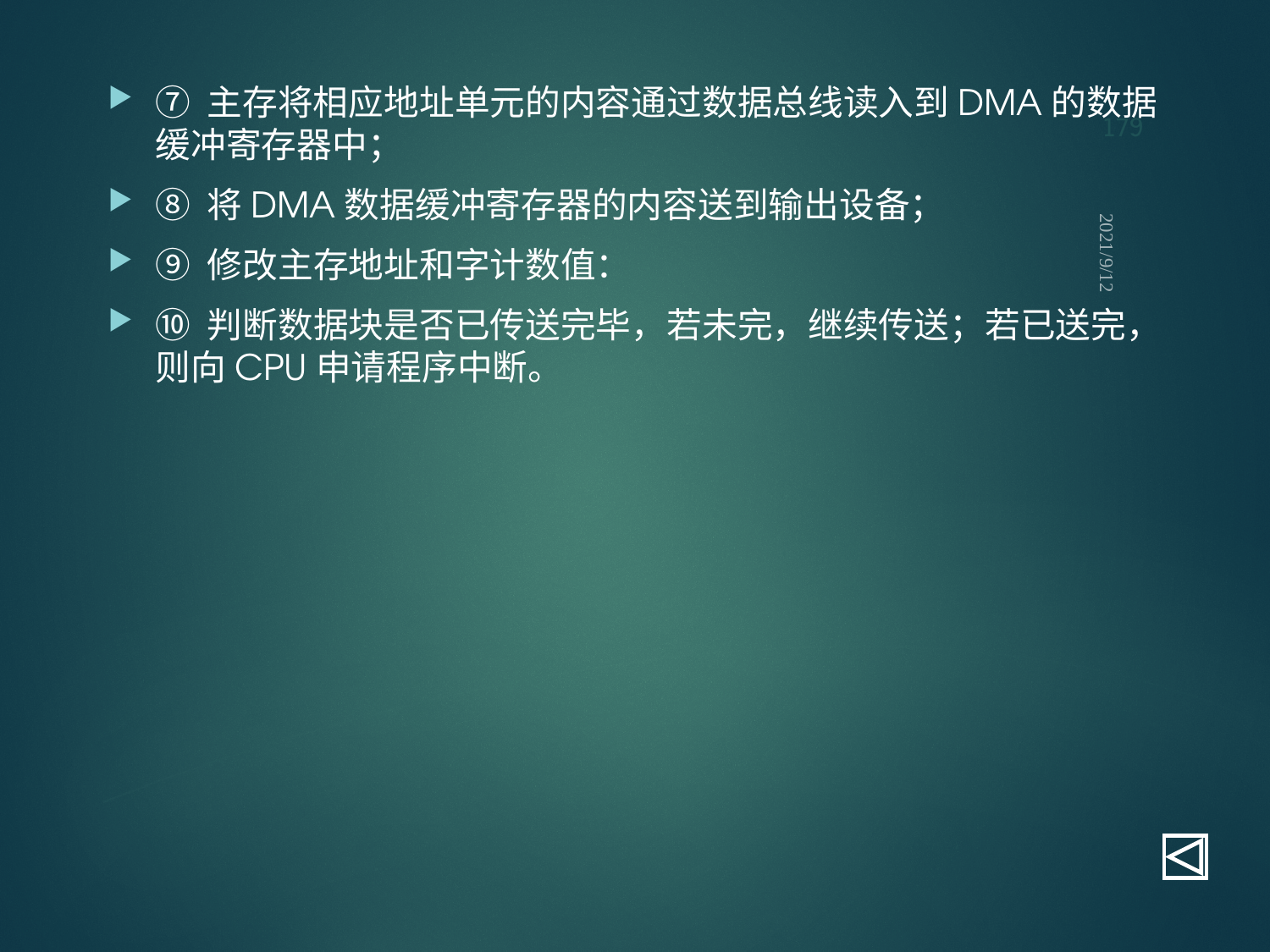

179
⑦ 主存将相应地址单元的内容通过数据总线读入到DMA的数据缓冲寄存器中；
⑧ 将DMA数据缓冲寄存器的内容送到输出设备；
⑨ 修改主存地址和字计数值：
⑩ 判断数据块是否已传送完毕，若未完，继续传送；若已送完，则向CPU申请程序中断。
2021/9/12